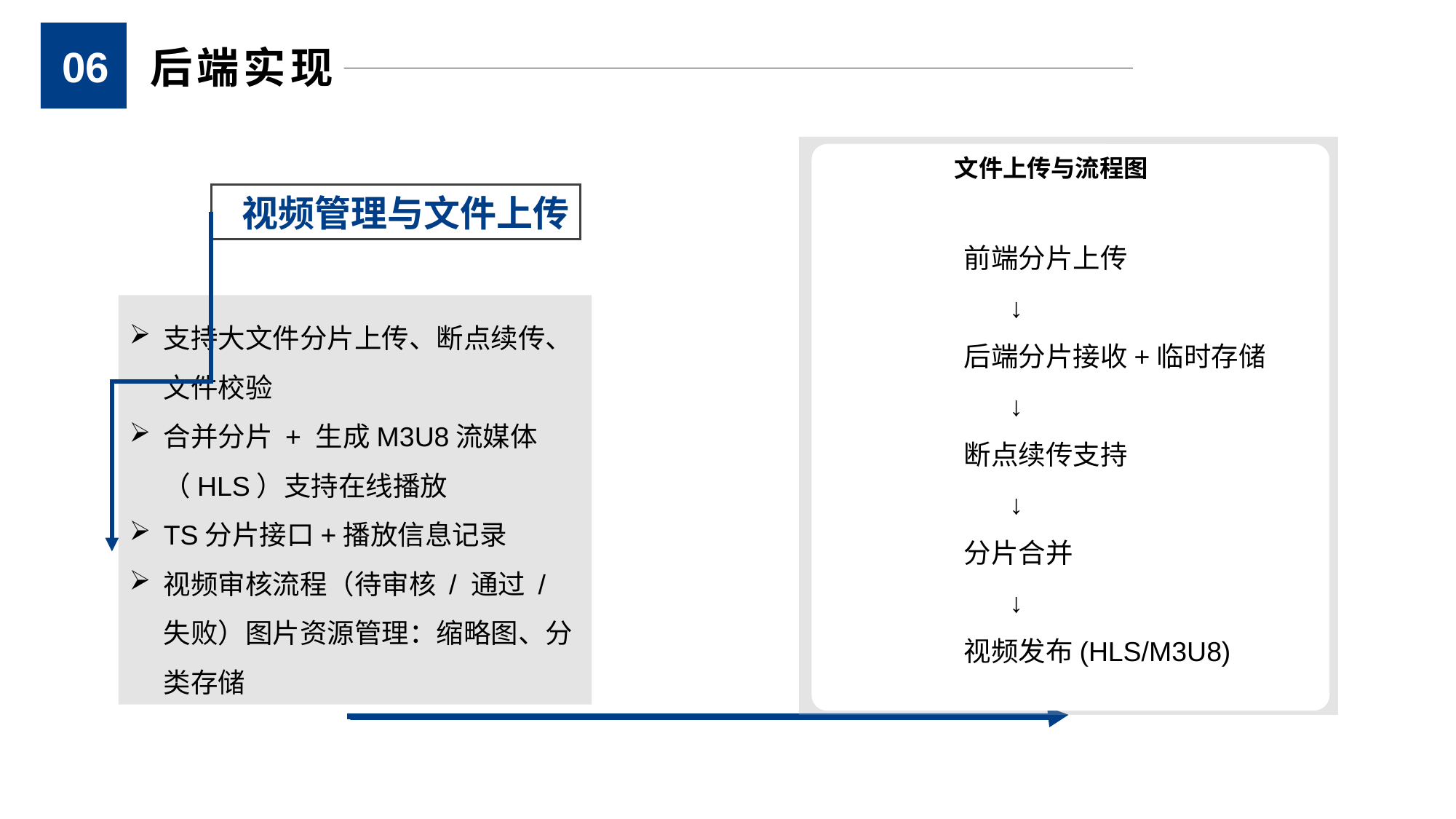

06
后端实现

文件上传与流程图
   视频管理与文件上传
前端分片上传
      ↓
后端分片接收+临时存储
      ↓
断点续传支持
      ↓
分片合并
      ↓
视频发布(HLS/M3U8)

支持大文件分片上传、断点续传、文件校验
合并分片 + 生成M3U8流媒体（HLS）支持在线播放
TS分片接口+播放信息记录
视频审核流程（待审核 / 通过 / 失败）图片资源管理：缩略图、分类存储
研究现状